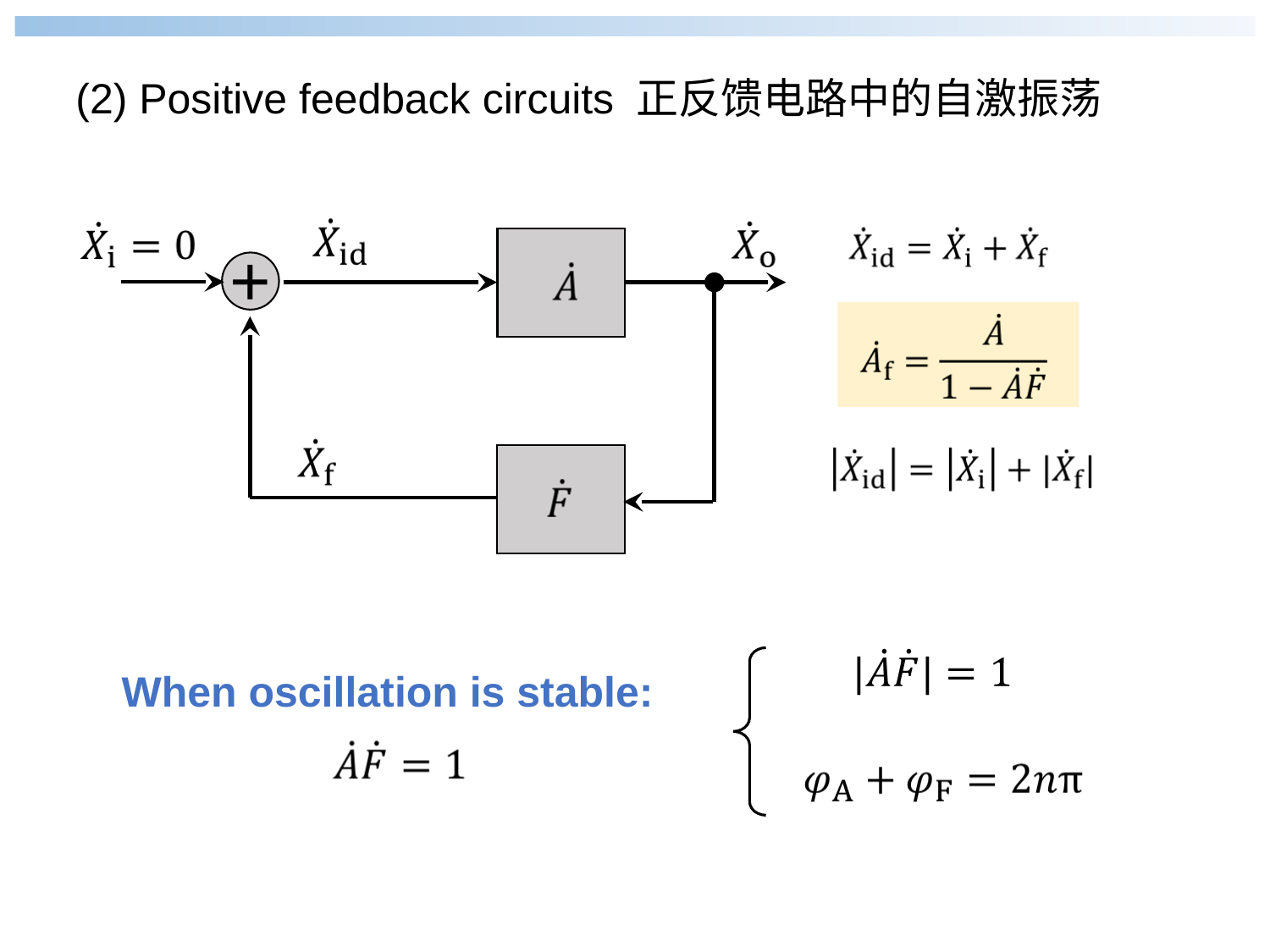

(2) Positive feedback circuits 正反馈电路中的自激振荡

+

When oscillation is stable: